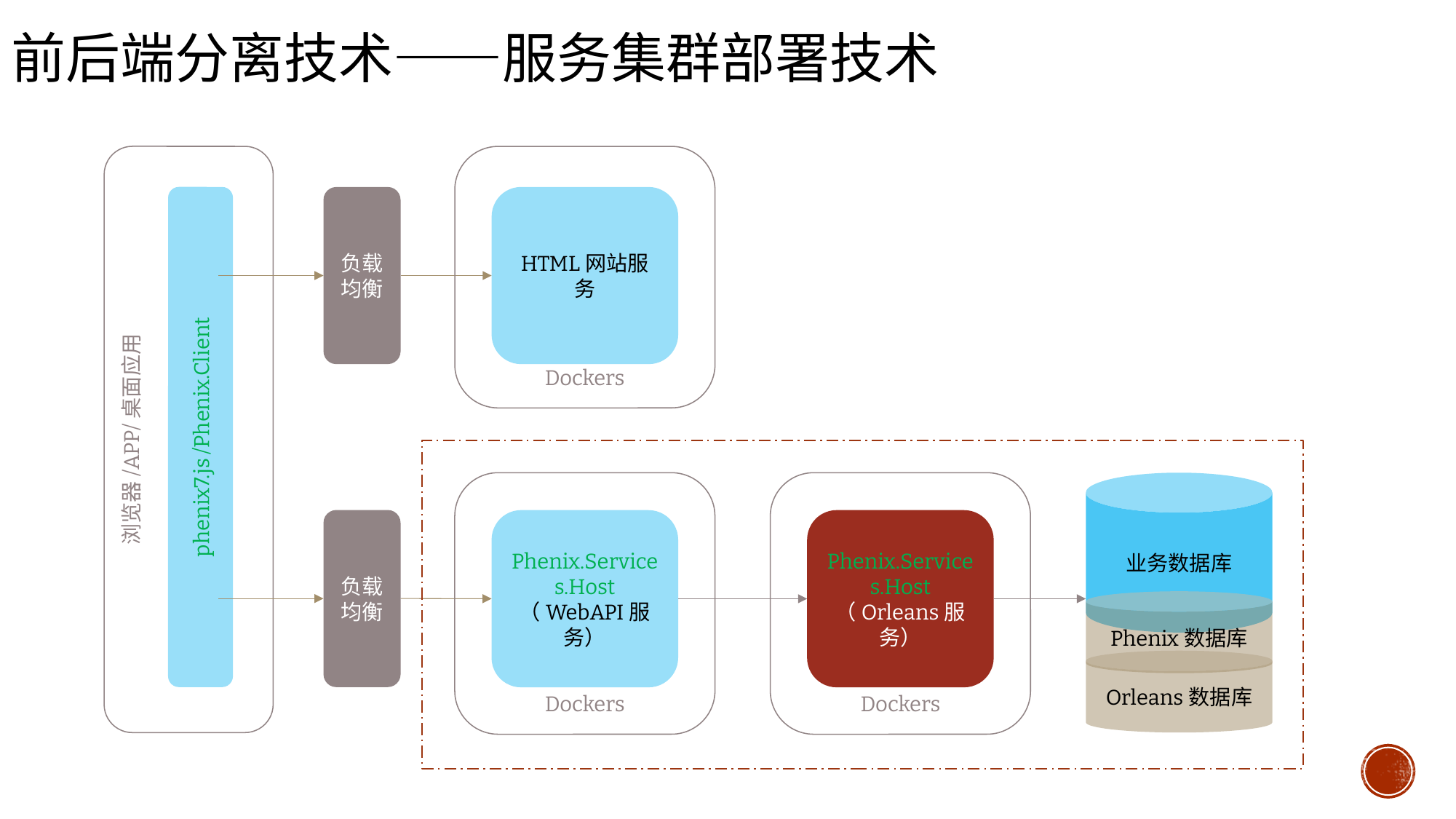

# 前后端分离技术——服务集群部署技术
浏览器/APP/桌面应用
Dockers
负载均衡
phenix7.js /Phenix.Client
HTML网站服务

Dockers
Dockers
业务数据库
负载均衡
Phenix.Services.Host （WebAPI服务）
Phenix.Services.Host （Orleans服务）
Phenix数据库
Orleans数据库